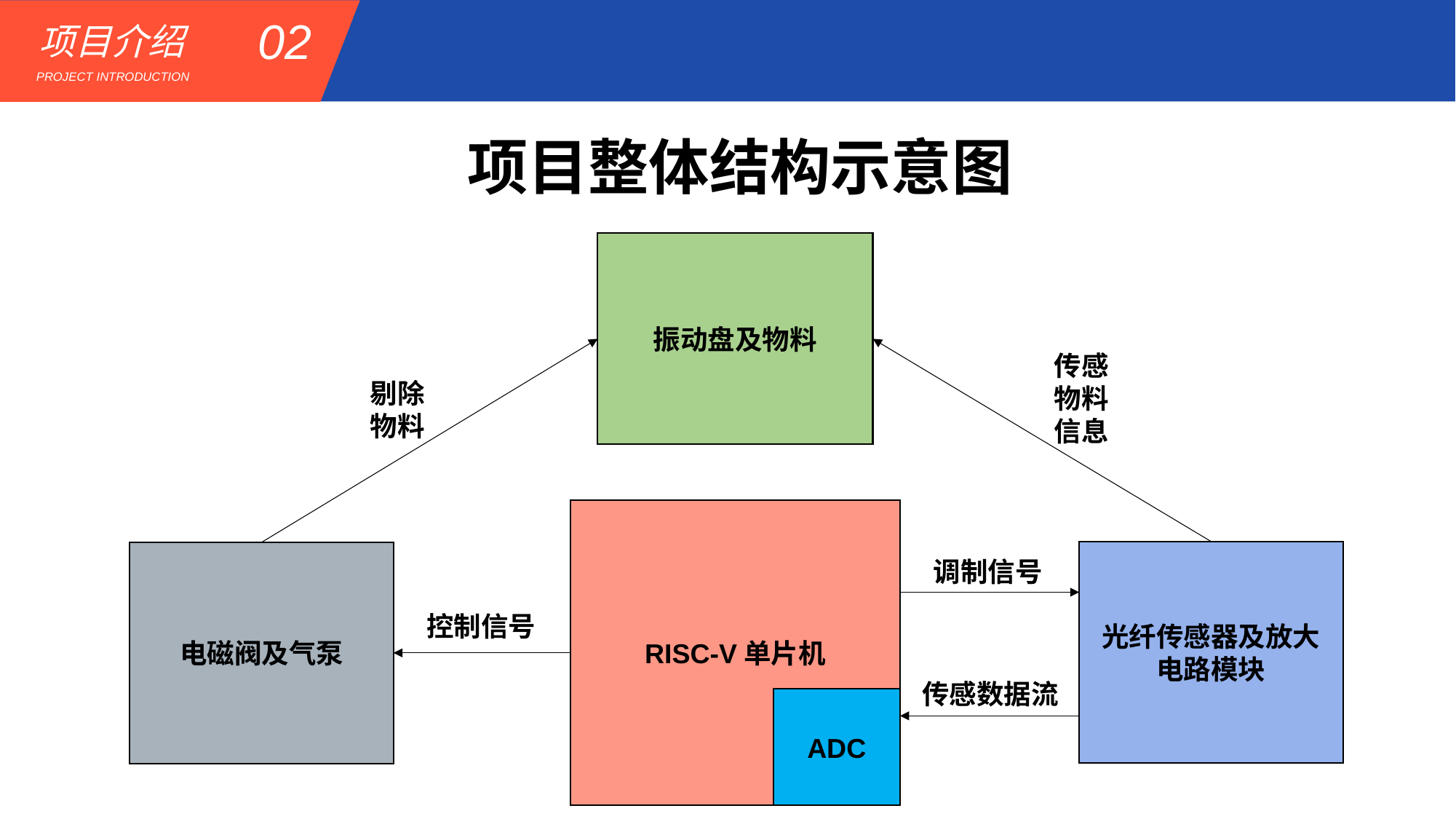

02
项目介绍
PROJECT INTRODUCTION
项目整体结构示意图
振动盘及物料
传感物料信息
剔除物料
RISC-V单片机
电磁阀及气泵
调制信号
控制信号
传感数据流
光纤传感器及放大电路模块
ADC